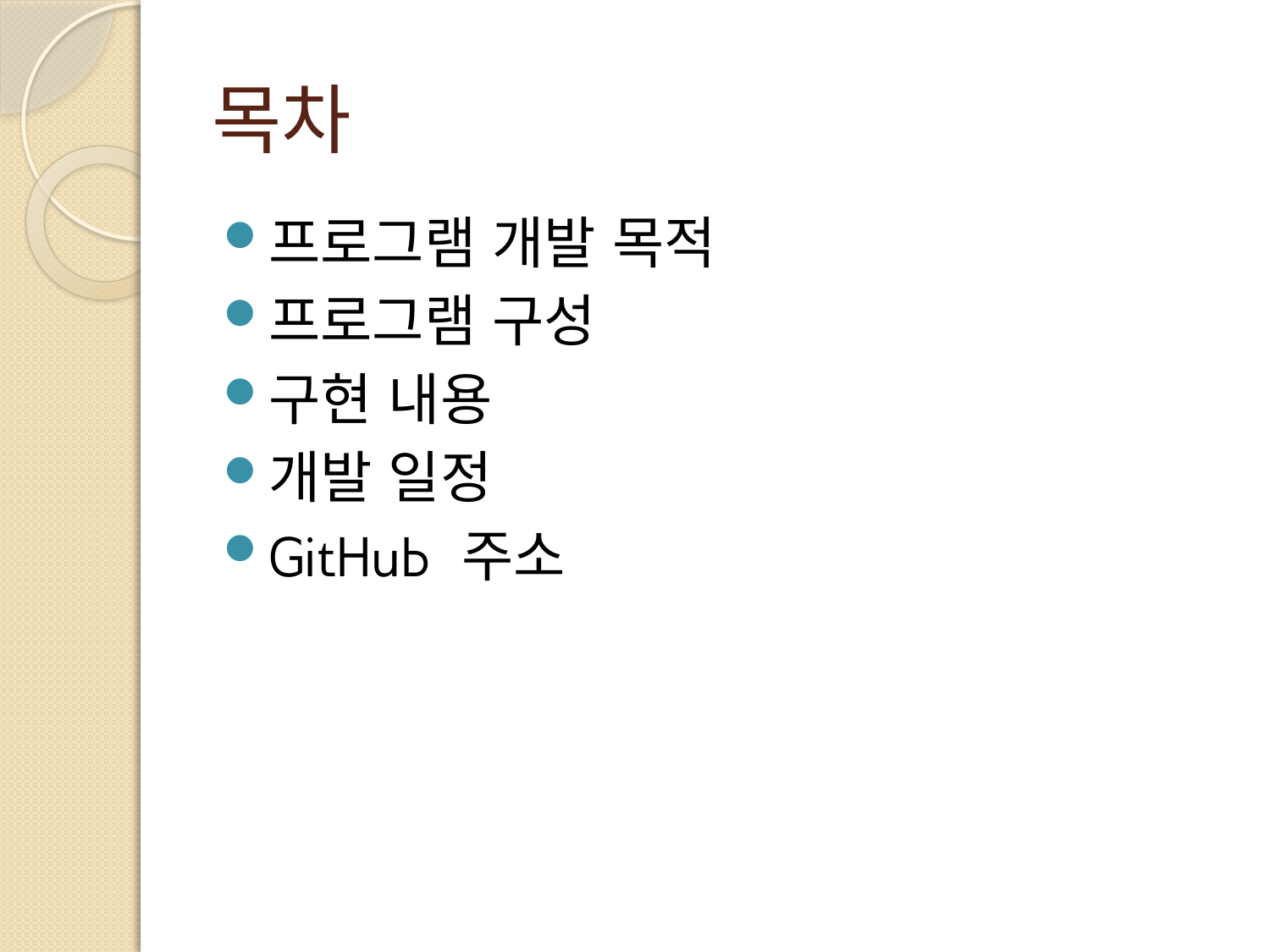

# 목차
프로그램 개발 목적
프로그램 구성
구현 내용
개발 일정
GitHub 주소